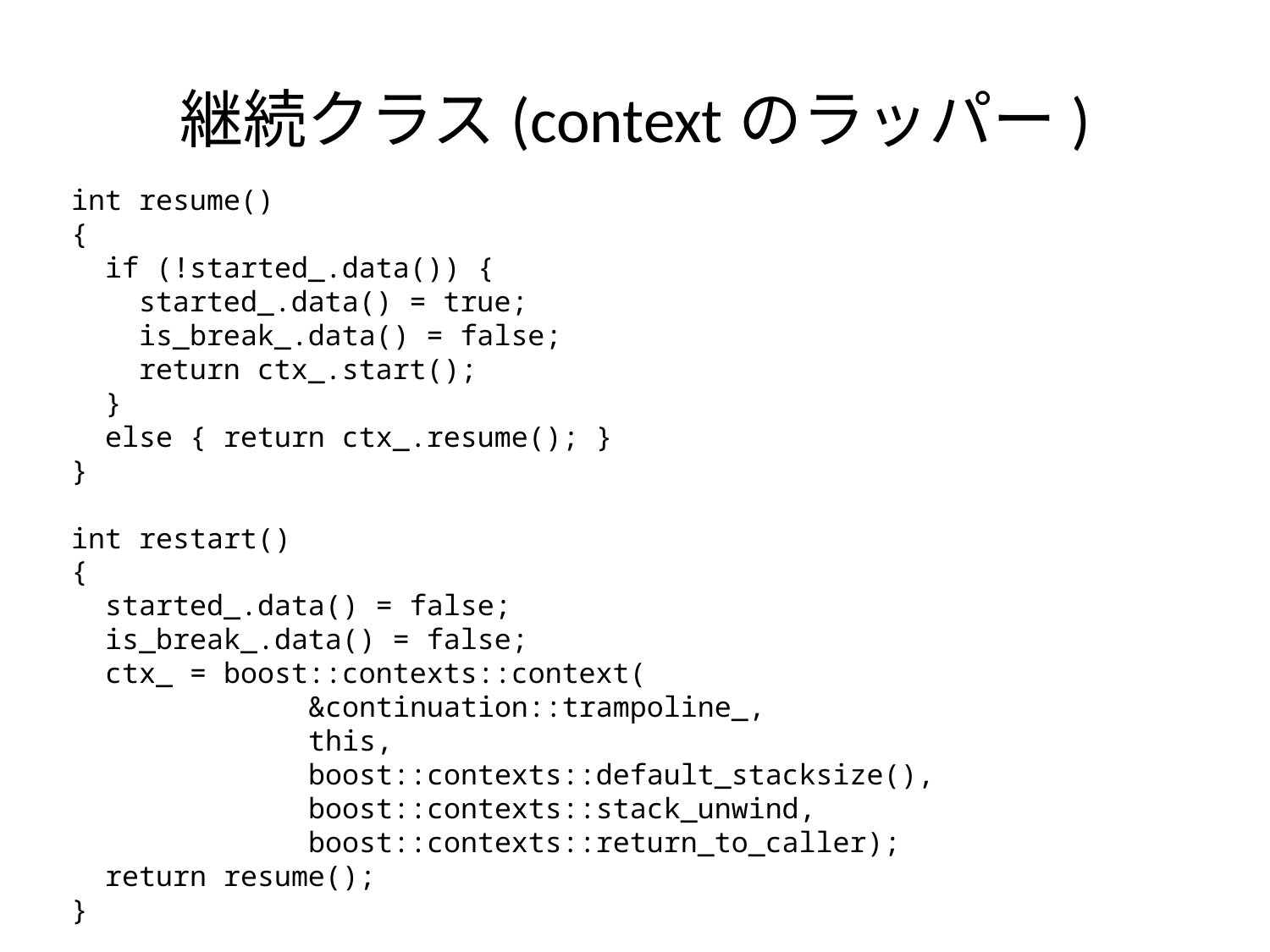

# 継続クラス(contextのラッパー)
  int resume()
  {
    if (!started_.data()) {
      started_.data() = true;
      is_break_.data() = false;
      return ctx_.start();
    }
    else { return ctx_.resume(); }
  }

  int restart()
  {
    started_.data() = false;
    is_break_.data() = false;
    ctx_ = boost::contexts::context(
                &continuation::trampoline_,
                this,
                boost::contexts::default_stacksize(),
                boost::contexts::stack_unwind,
                boost::contexts::return_to_caller);
    return resume();
  }